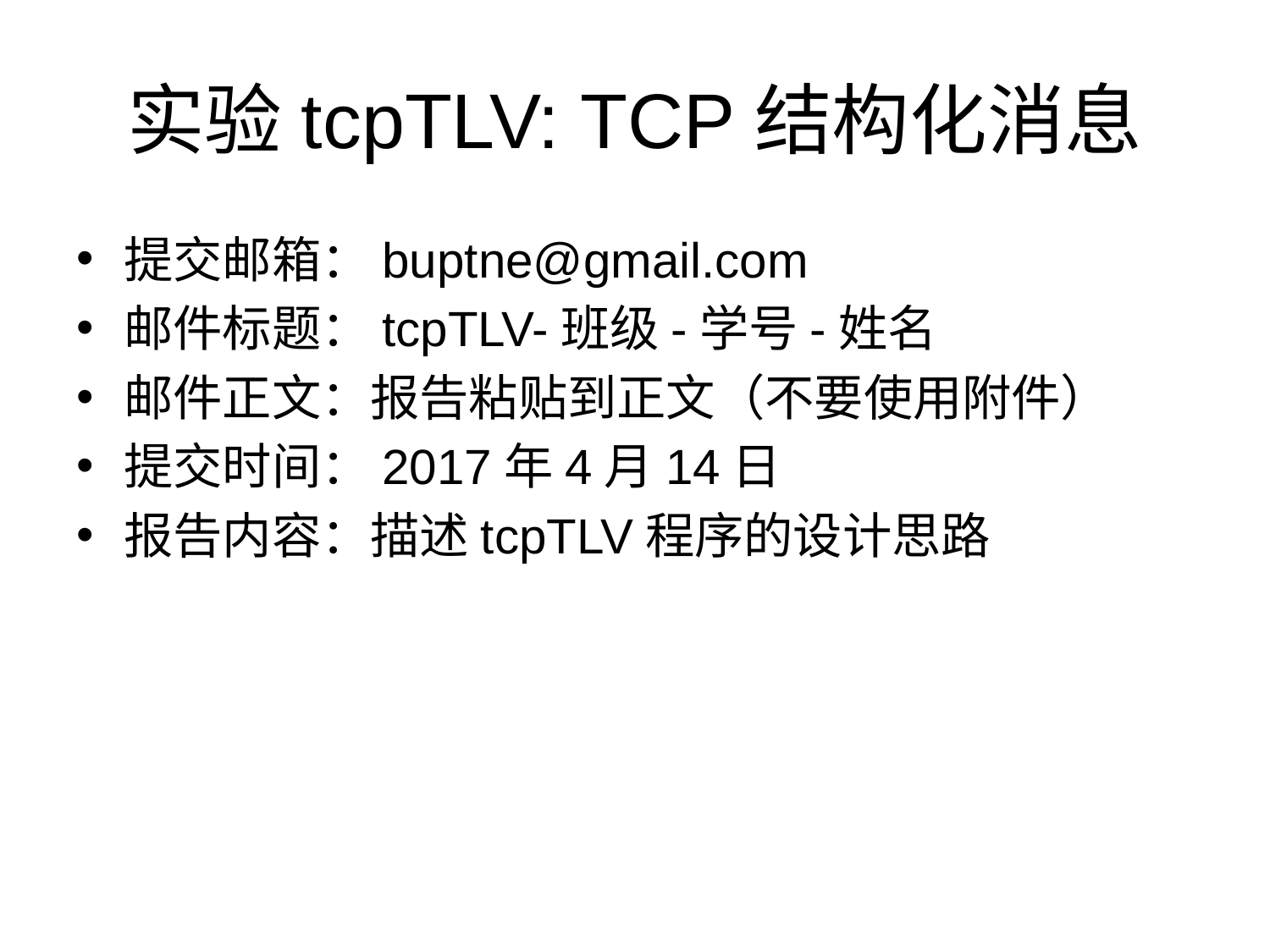

# 实验tcpTLV: TCP结构化消息
提交邮箱：buptne@gmail.com
邮件标题：tcpTLV-班级-学号-姓名
邮件正文：报告粘贴到正文（不要使用附件）
提交时间：2017年4月14日
报告内容：描述tcpTLV程序的设计思路